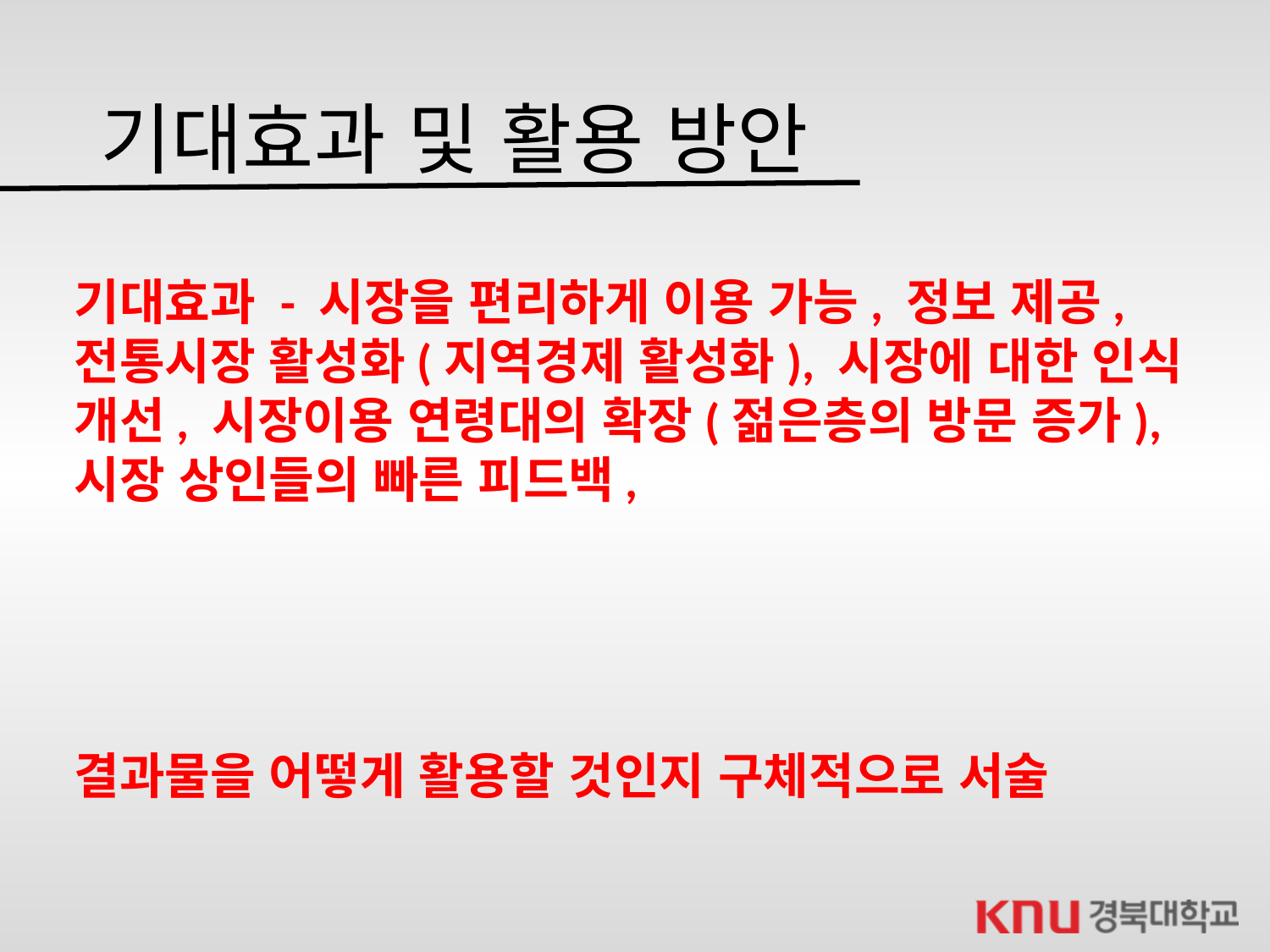

기대효과 및 활용 방안
기대효과 - 시장을 편리하게 이용 가능, 정보 제공, 전통시장 활성화(지역경제 활성화), 시장에 대한 인식 개선, 시장이용 연령대의 확장(젊은층의 방문 증가), 시장 상인들의 빠른 피드백,

결과물을 어떻게 활용할 것인지 구체적으로 서술